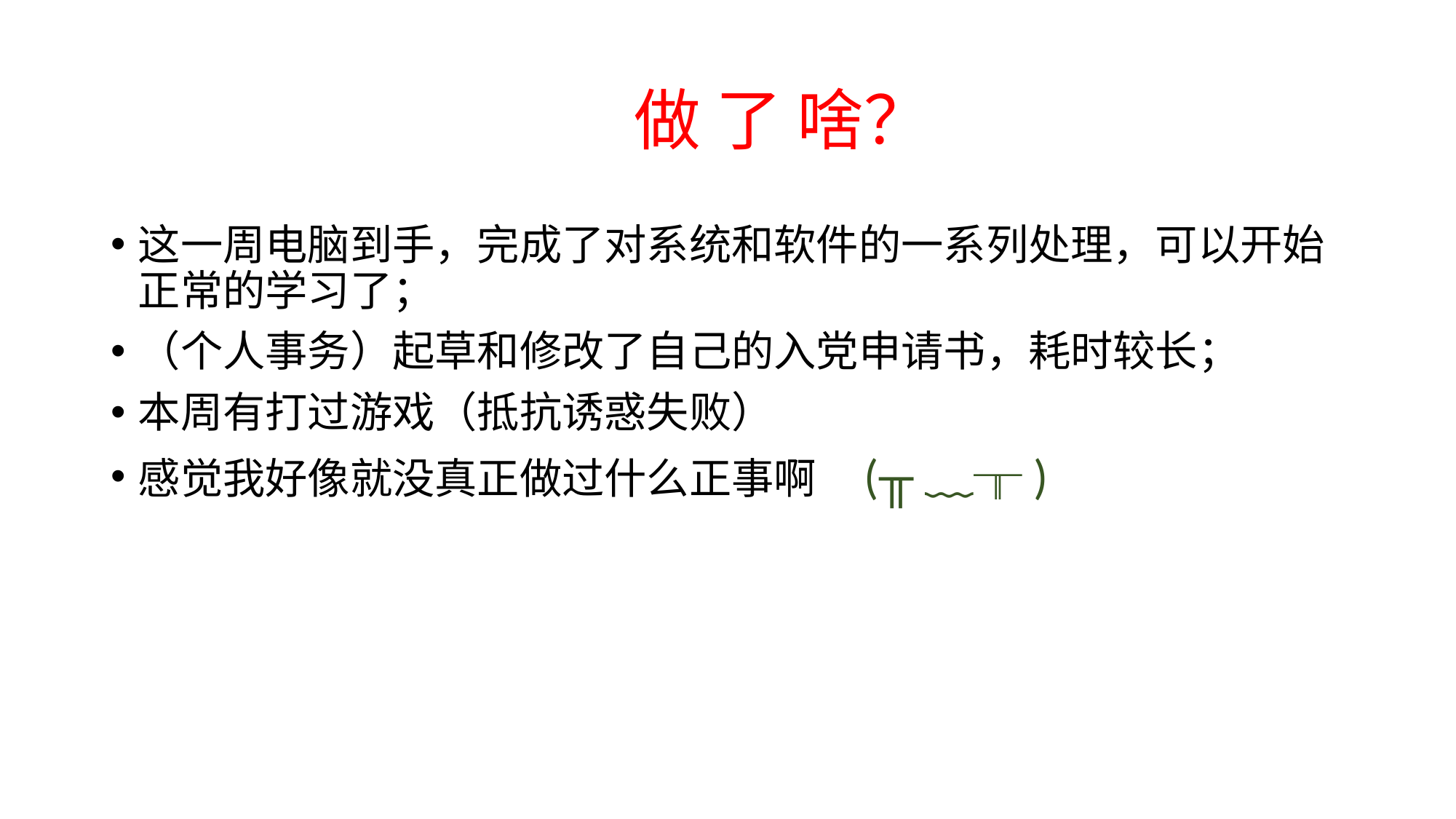

# 做 了 啥？
这一周电脑到手，完成了对系统和软件的一系列处理，可以开始正常的学习了；
（个人事务）起草和修改了自己的入党申请书，耗时较长；
本周有打过游戏（抵抗诱惑失败）
感觉我好像就没真正做过什么正事啊    (╥﹏╥)